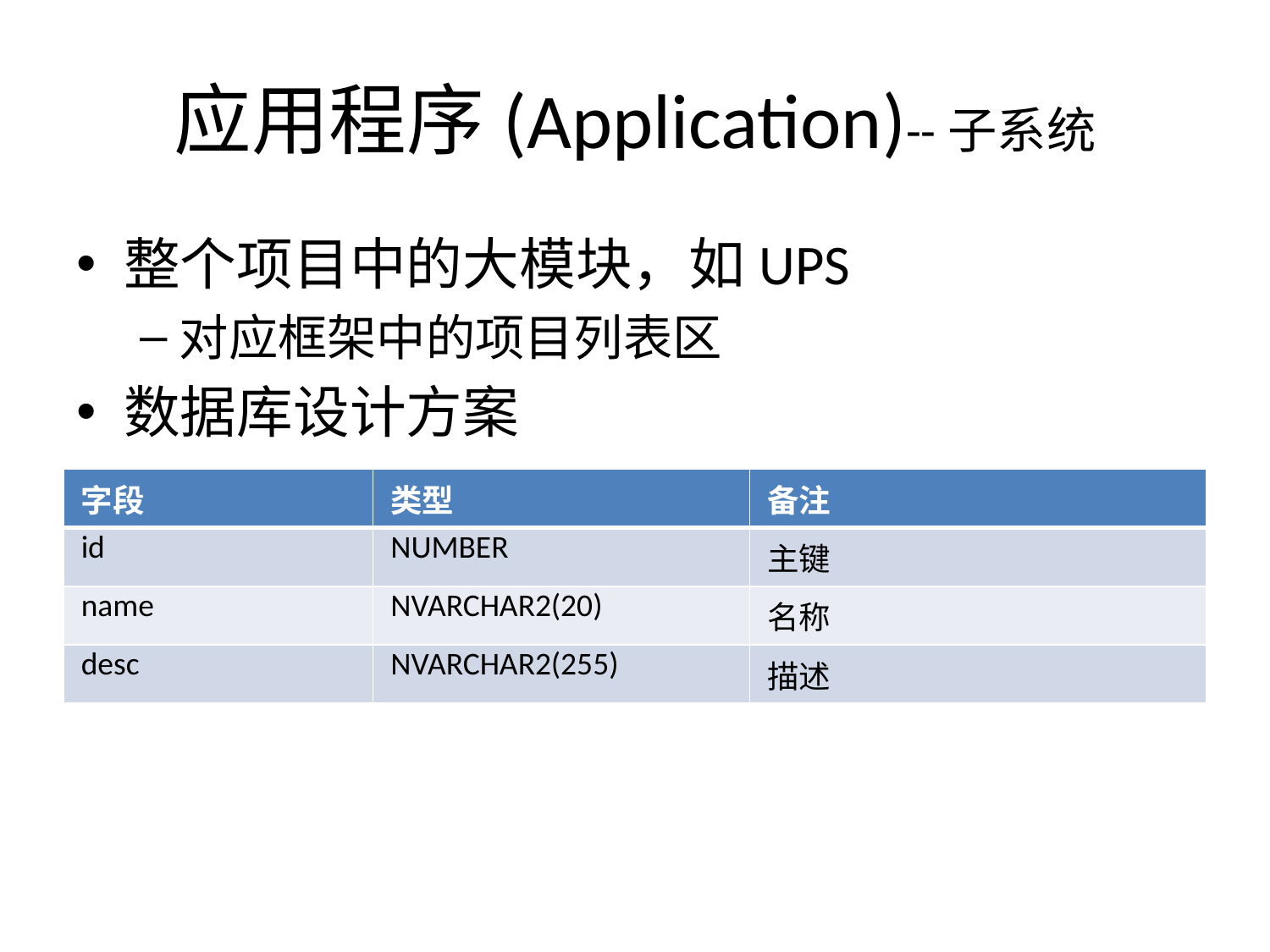

# 应用程序(Application)--子系统
整个项目中的大模块，如UPS
对应框架中的项目列表区
数据库设计方案
| 字段 | 类型 | 备注 |
| --- | --- | --- |
| id | NUMBER | 主键 |
| name | NVARCHAR2(20) | 名称 |
| desc | NVARCHAR2(255) | 描述 |